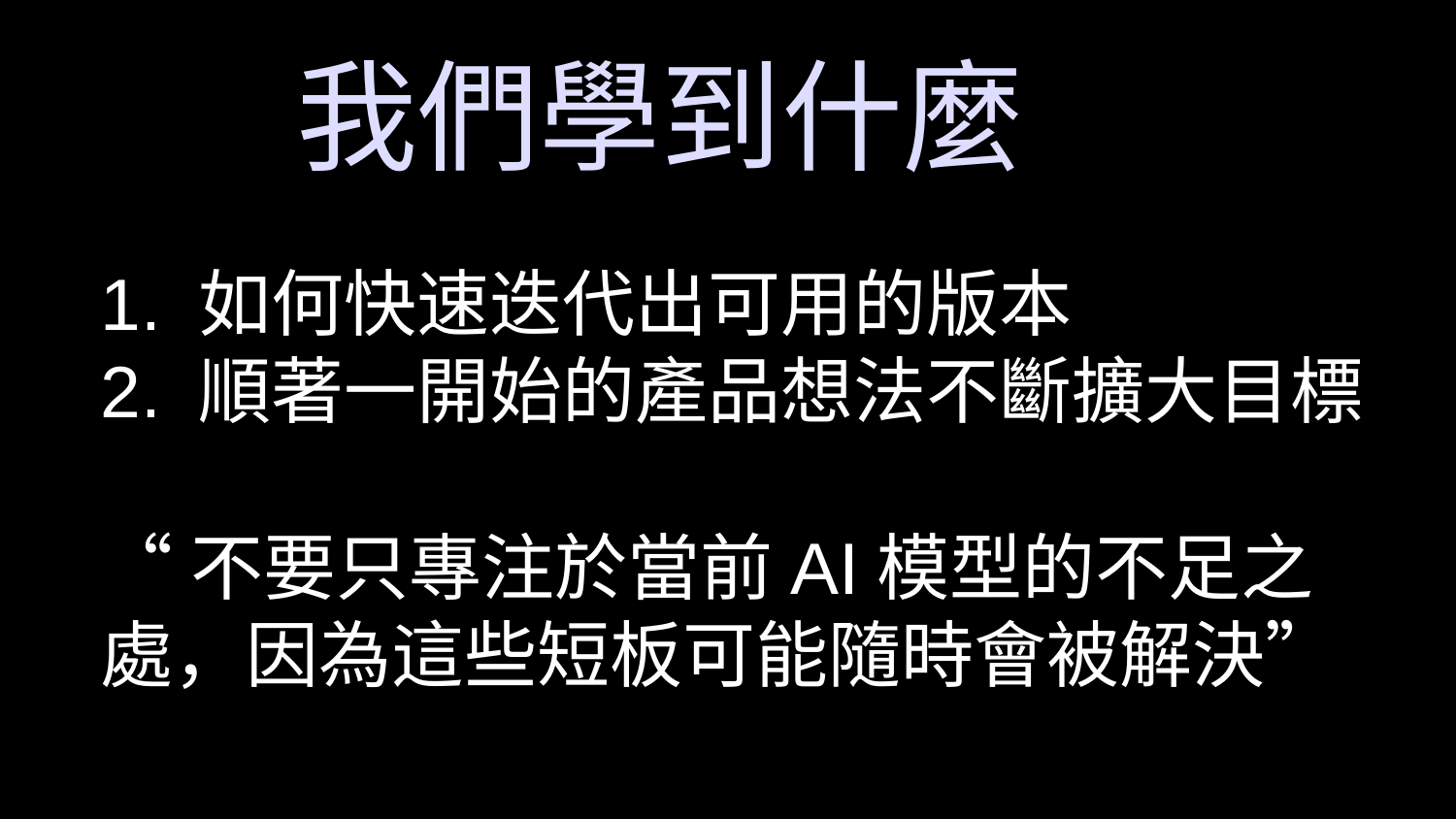

我們學到什麼
1. 如何快速迭代出可用的版本
2. 順著一開始的產品想法不斷擴大目標

“不要只專注於當前AI模型的不足之處，因為這些短板可能隨時會被解決”